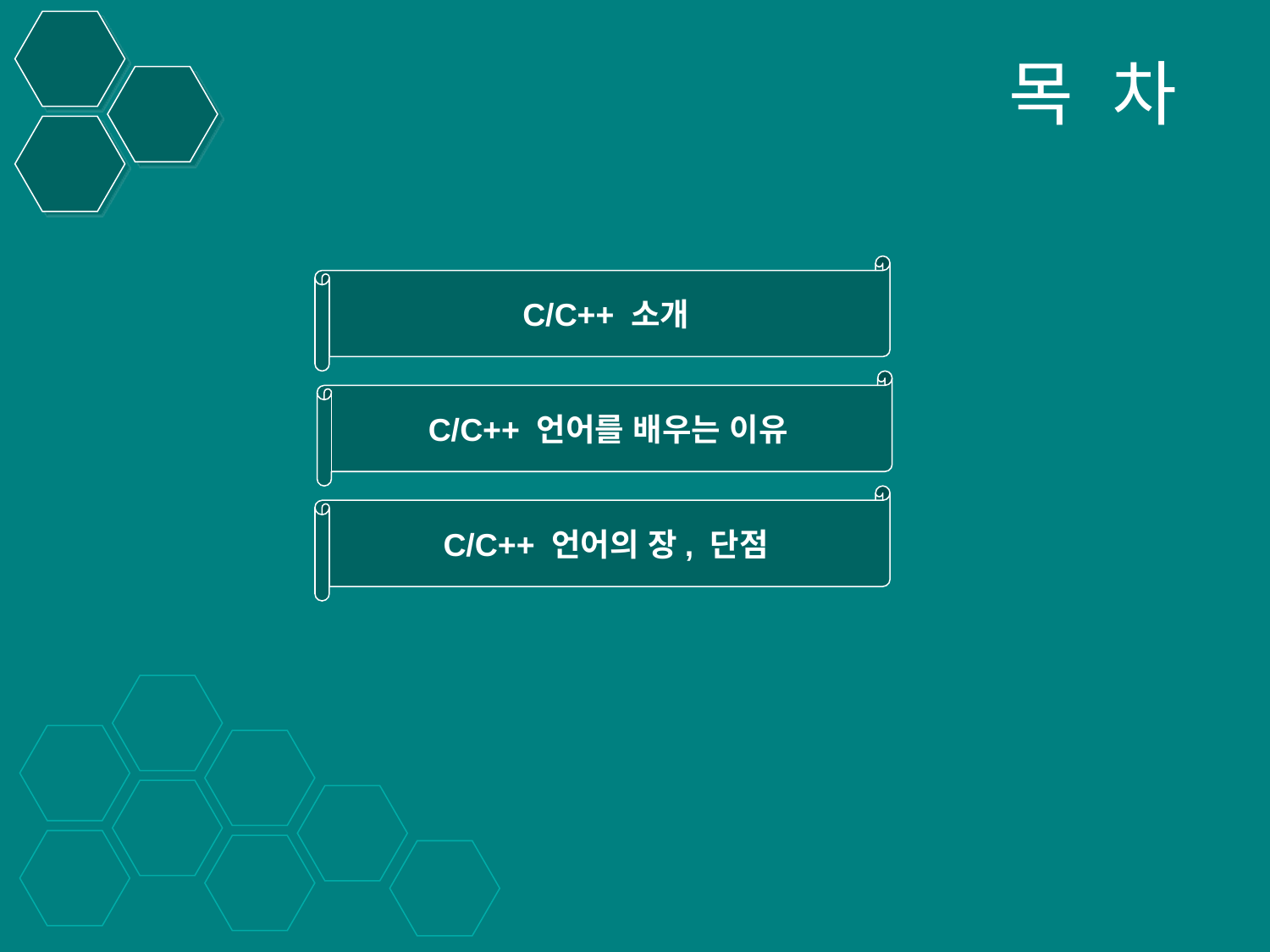

# 목  차
C/C++ 소개
C/C++ 언어를 배우는 이유
C/C++ 언어의 장, 단점